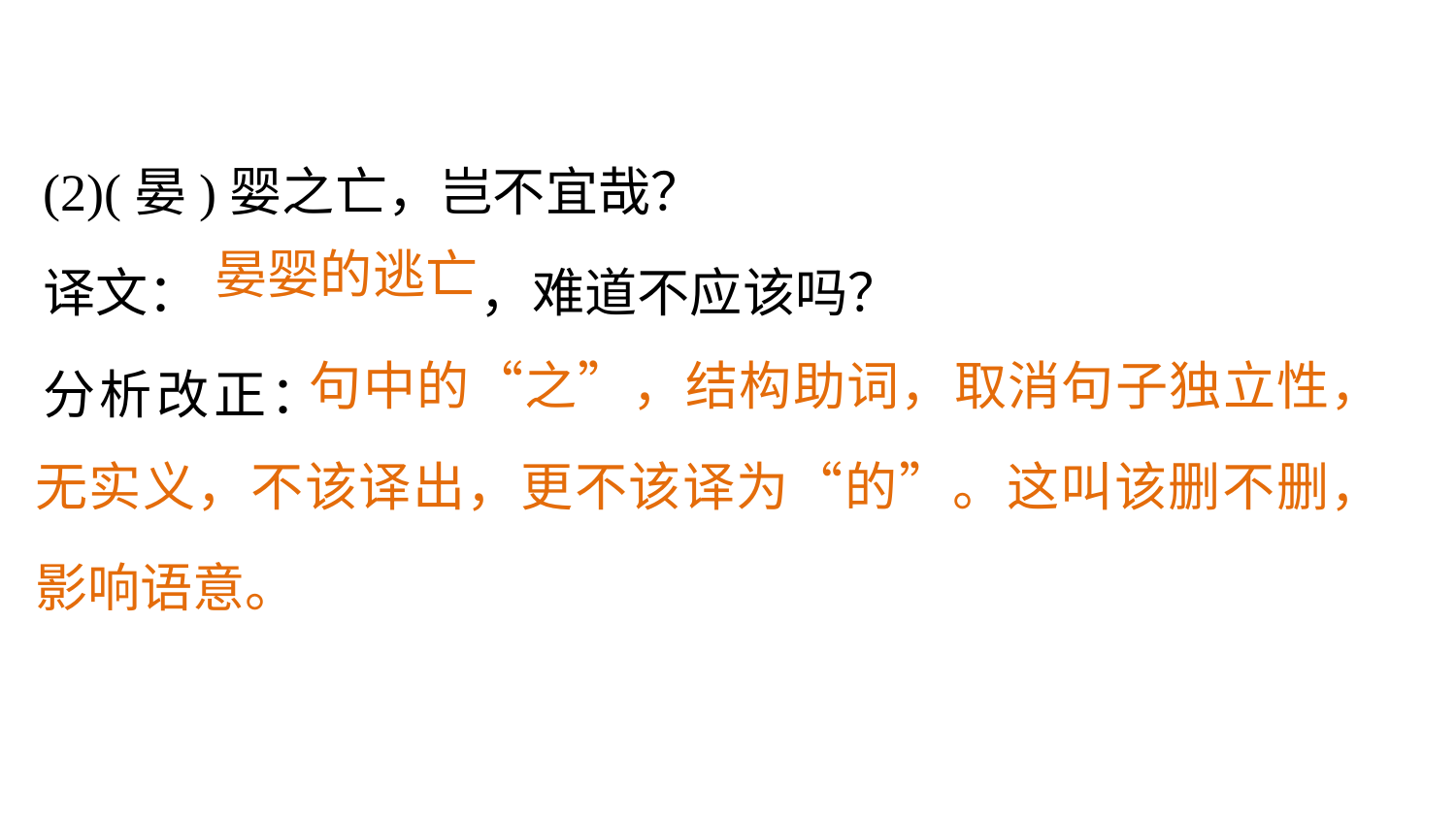

(2)(晏)婴之亡，岂不宜哉？
译文：		，难道不应该吗？
分析改正：
晏婴的逃亡
                    句中的“之”，结构助词，取消句子独立性，无实义，不该译出，更不该译为“的”。这叫该删不删，影响语意。